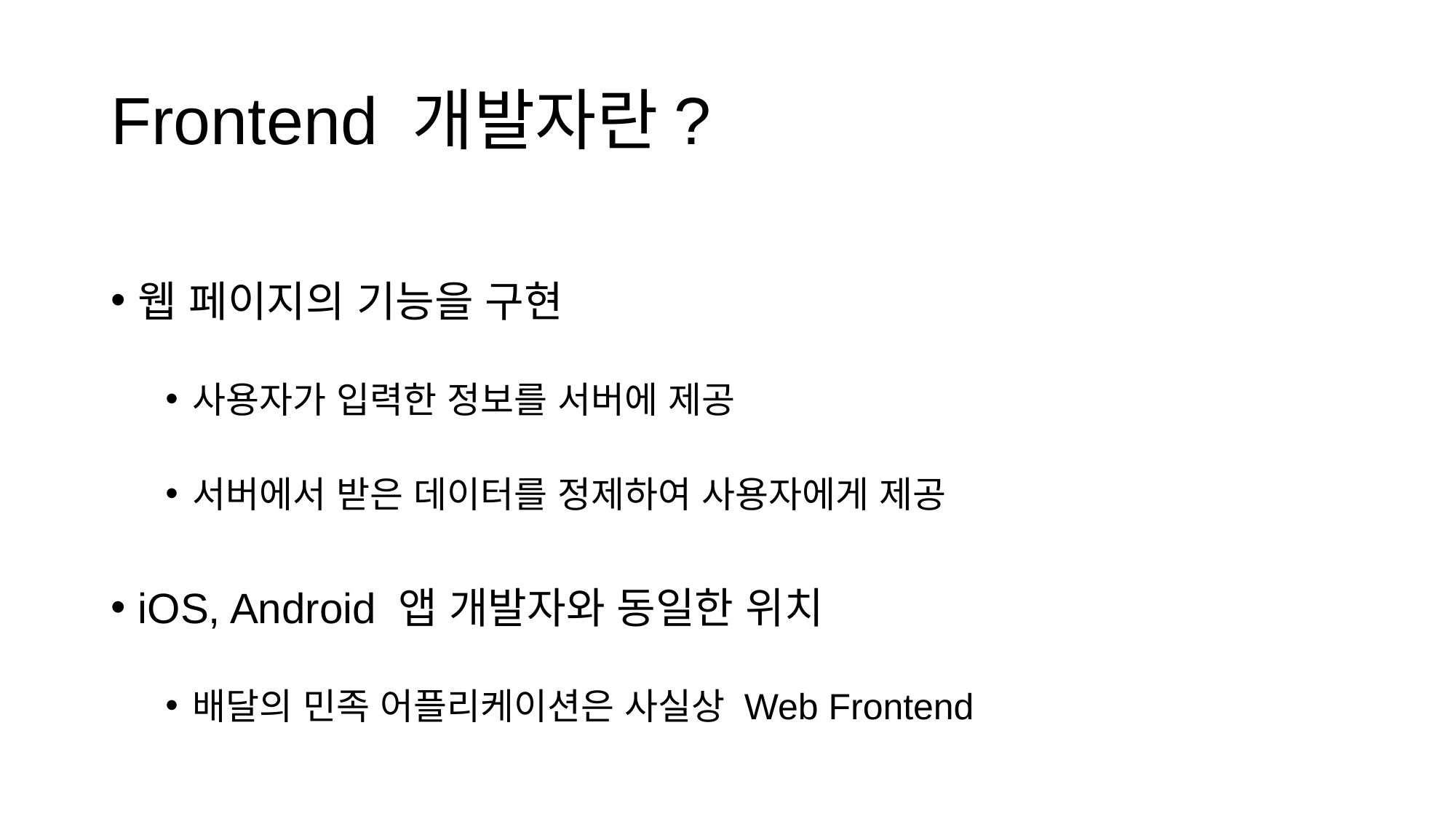

# Frontend 개발자란?
웹 페이지의 기능을 구현
사용자가 입력한 정보를 서버에 제공
서버에서 받은 데이터를 정제하여 사용자에게 제공
iOS, Android 앱 개발자와 동일한 위치
배달의 민족 어플리케이션은 사실상 Web Frontend